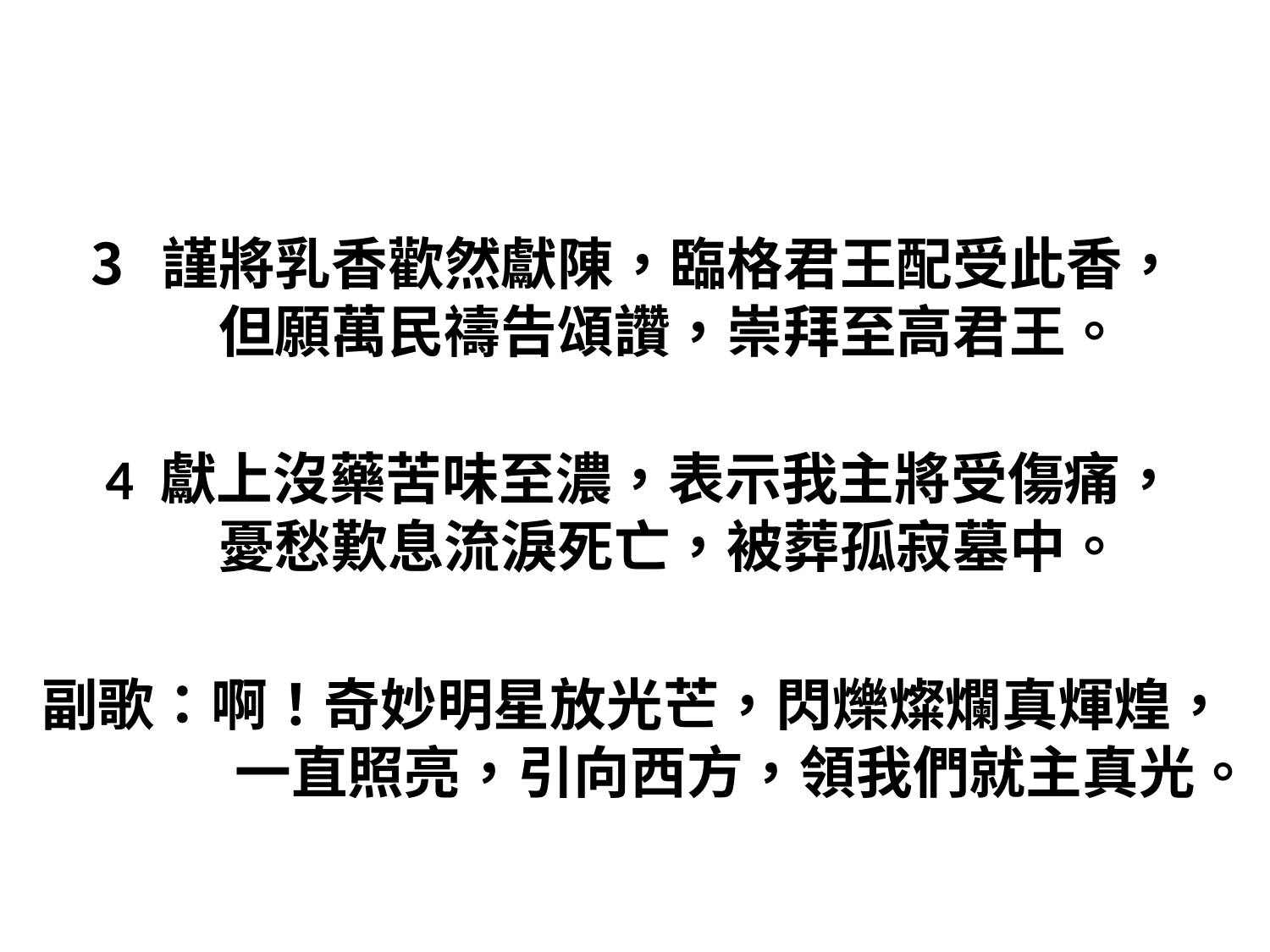

#
謹將乳香歡然獻陳，臨格君王配受此香，
但願萬民禱告頌讚，崇拜至高君王。
 4 獻上沒藥苦味至濃，表示我主將受傷痛，
憂愁歎息流淚死亡，被葬孤寂墓中。

副歌：啊！奇妙明星放光芒，閃爍燦爛真煇煌，
　　　一直照亮，引向西方，領我們就主真光。